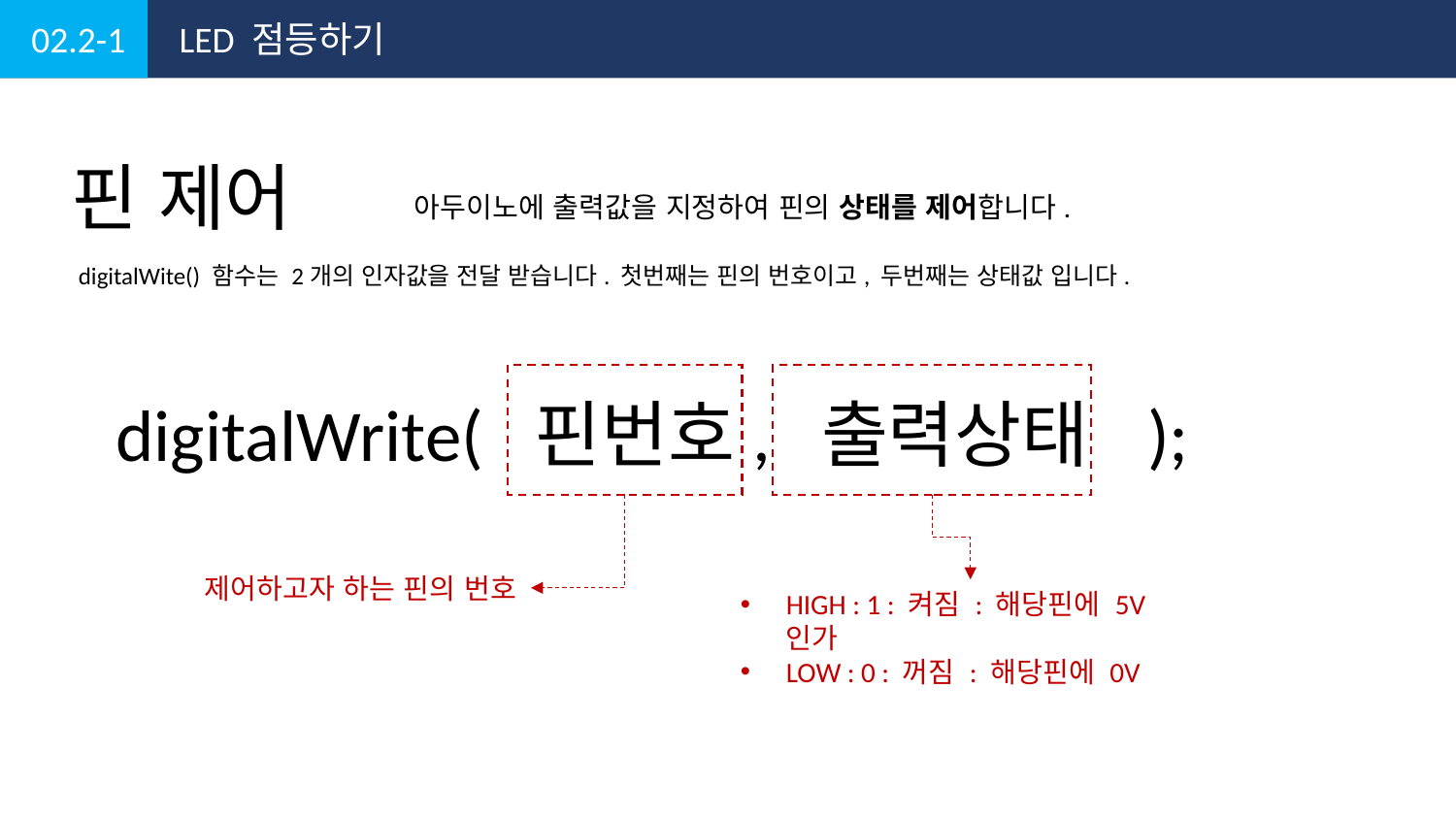

02.2-1
LED 점등하기
핀 제어
아두이노에 출력값을 지정하여 핀의 상태를 제어합니다.
digitalWite() 함수는 2개의 인자값을 전달 받습니다. 첫번째는 핀의 번호이고, 두번째는 상태값 입니다.

digitalWrite(  핀번호,  출력상태  );
제어하고자 하는 핀의 번호
HIGH : 1 : 켜짐 : 해당핀에 5V 인가
LOW : 0 : 꺼짐 : 해당핀에 0V